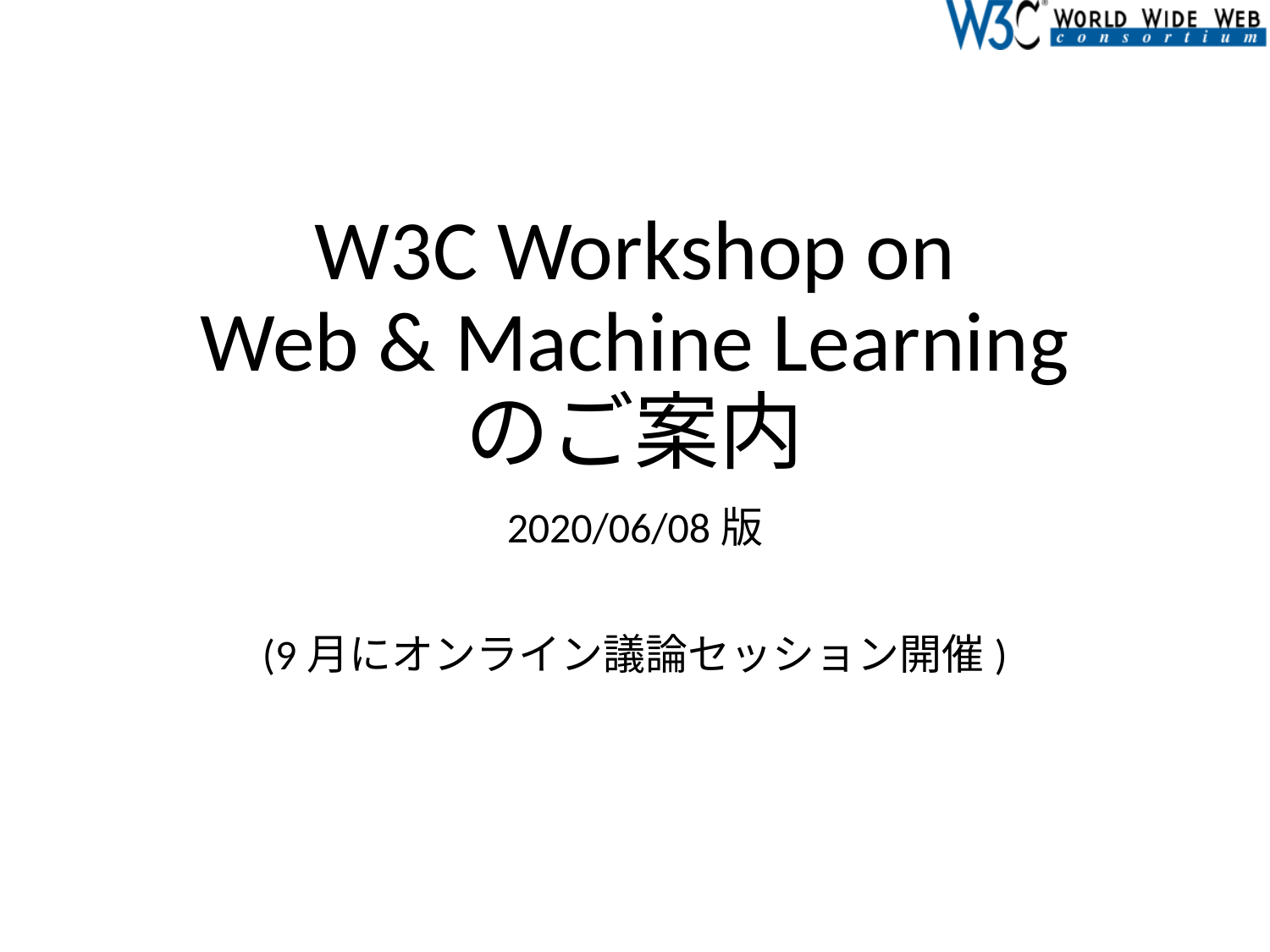

# W3C Workshop on Web & Machine Learning のご案内
2020/06/08版

(9月にオンライン議論セッション開催)